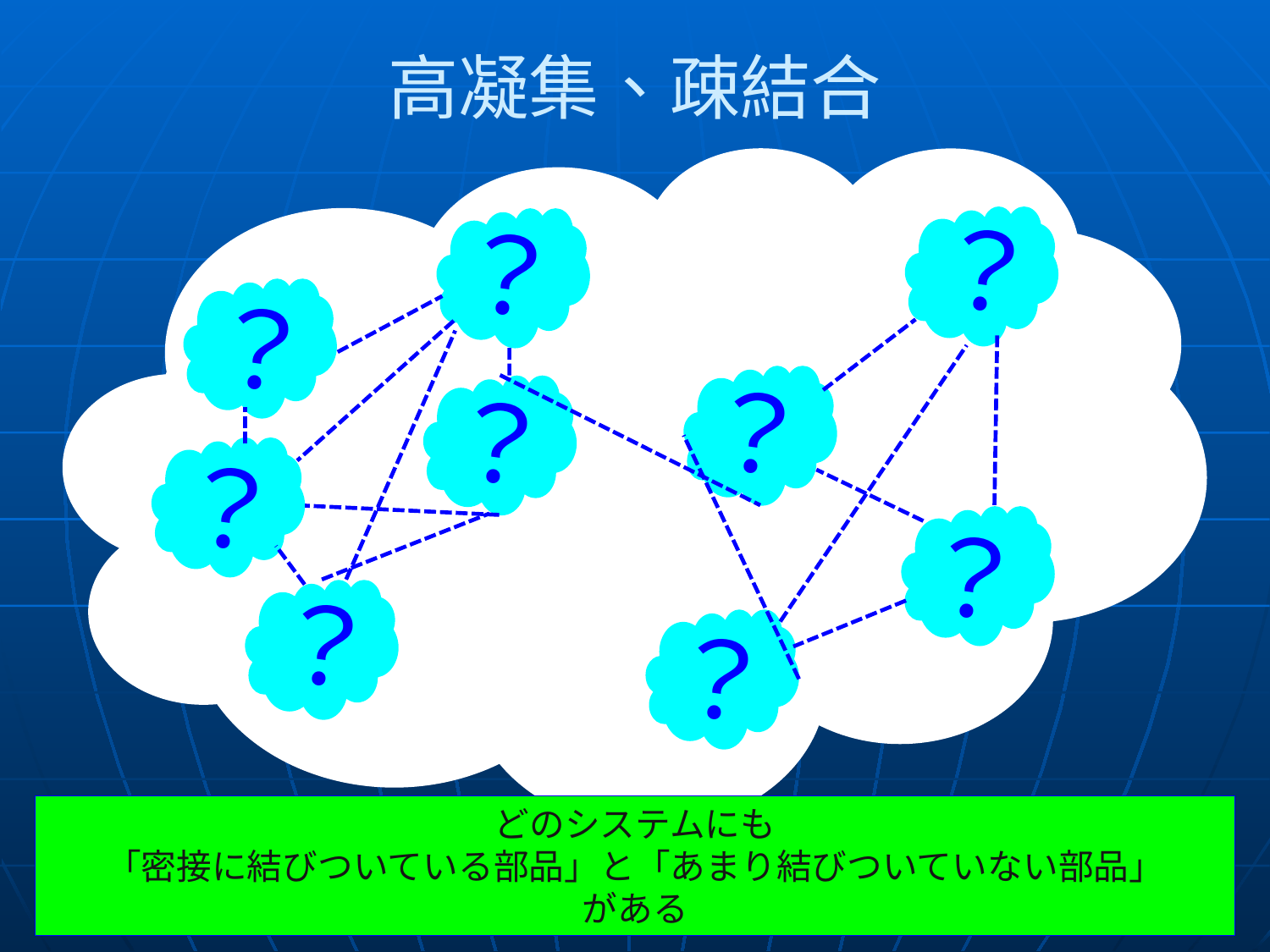

# 高凝集、疎結合

？
？

？

？

？

？

？
？

？

どのシステムにも
「密接に結びついている部品」と「あまり結びついていない部品」
がある